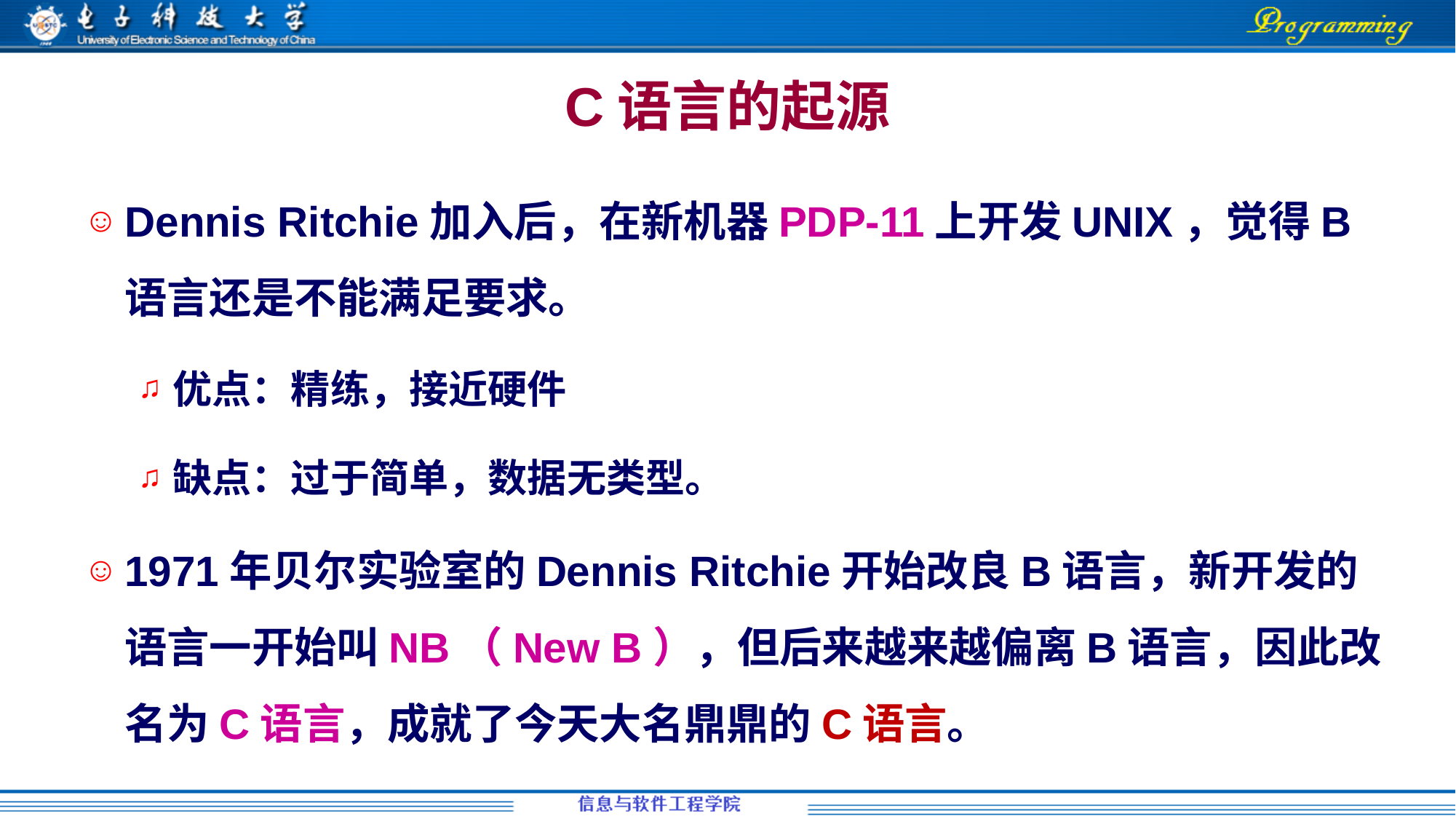

# C语言的起源
Dennis Ritchie加入后，在新机器PDP-11上开发UNIX，觉得B语言还是不能满足要求。
优点：精练，接近硬件
缺点：过于简单，数据无类型。
1971年贝尔实验室的Dennis Ritchie开始改良B语言，新开发的语言一开始叫NB（New B），但后来越来越偏离B语言，因此改名为C语言，成就了今天大名鼎鼎的C语言。